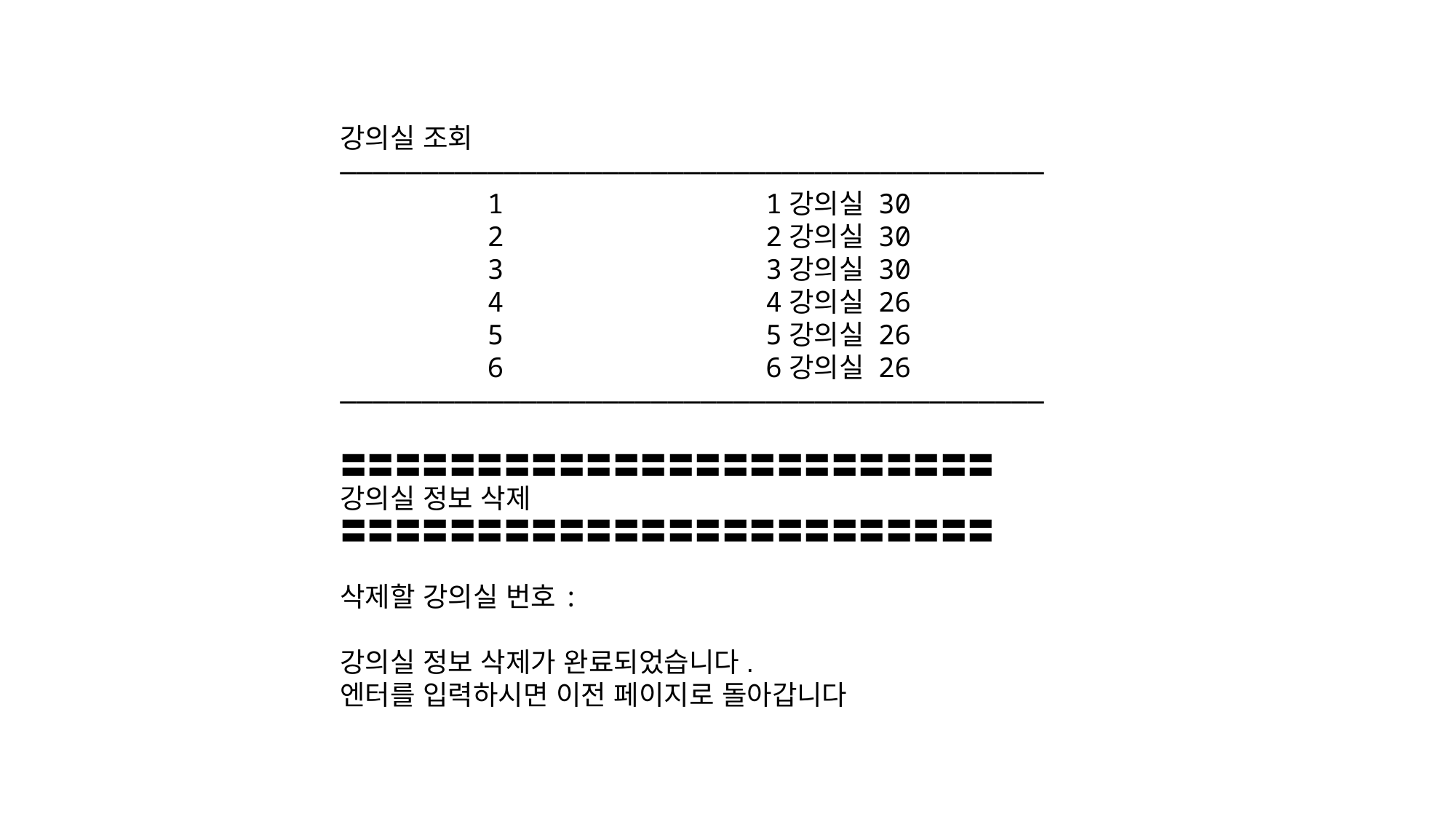

강의실 조회
―――――――――――――――――――――――――――――――――――――――――――
         1                1강의실 30
         2                2강의실 30
         3                3강의실 30
         4                4강의실 26
         5                5강의실 26
         6                6강의실 26
―――――――――――――――――――――――――――――――――――――――――――

〓〓〓〓〓〓〓〓〓〓〓〓〓〓〓〓〓〓〓〓〓〓〓〓
강의실 정보 삭제
〓〓〓〓〓〓〓〓〓〓〓〓〓〓〓〓〓〓〓〓〓〓〓〓

삭제할 강의실 번호:

강의실 정보 삭제가 완료되었습니다.
엔터를 입력하시면 이전 페이지로 돌아갑니다